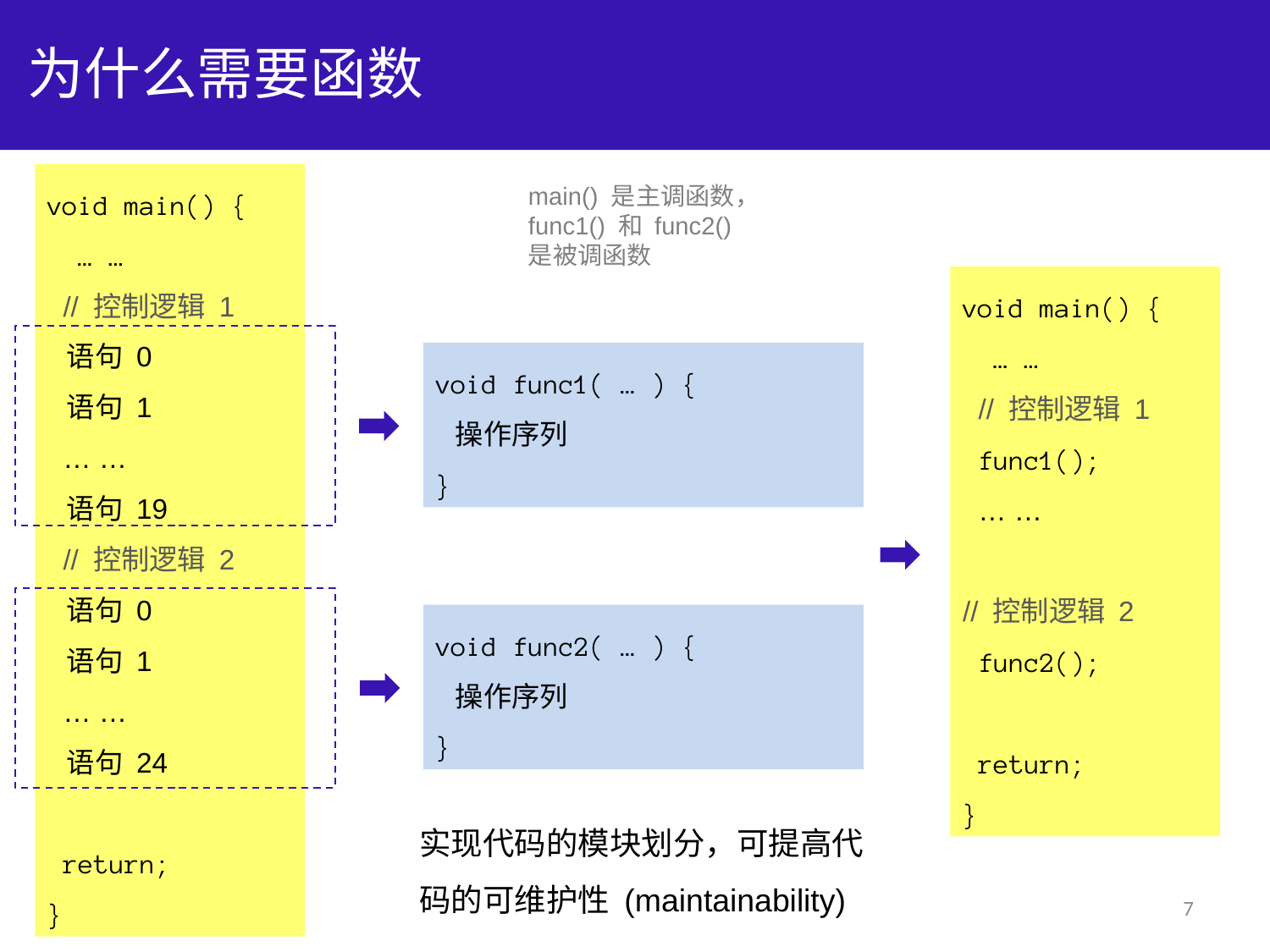

# 为什么需要函数
void main() {
  … …
  // 控制逻辑 1
  语句 0
  语句 1
  … …
  语句 19
  // 控制逻辑 2
  语句 0
  语句 1
  … …
  语句 24

  return;
}
main() 是主调函数，
func1() 和 func2()
是被调函数
void main() {
  … …
  // 控制逻辑 1
  func1();
  … …

// 控制逻辑 2
  func2();

  return;
}

void func1( … ) {
  操作序列
}

void func2( … ) {
  操作序列
}

实现代码的模块划分，可提高代
码的可维护性 (maintainability)
7